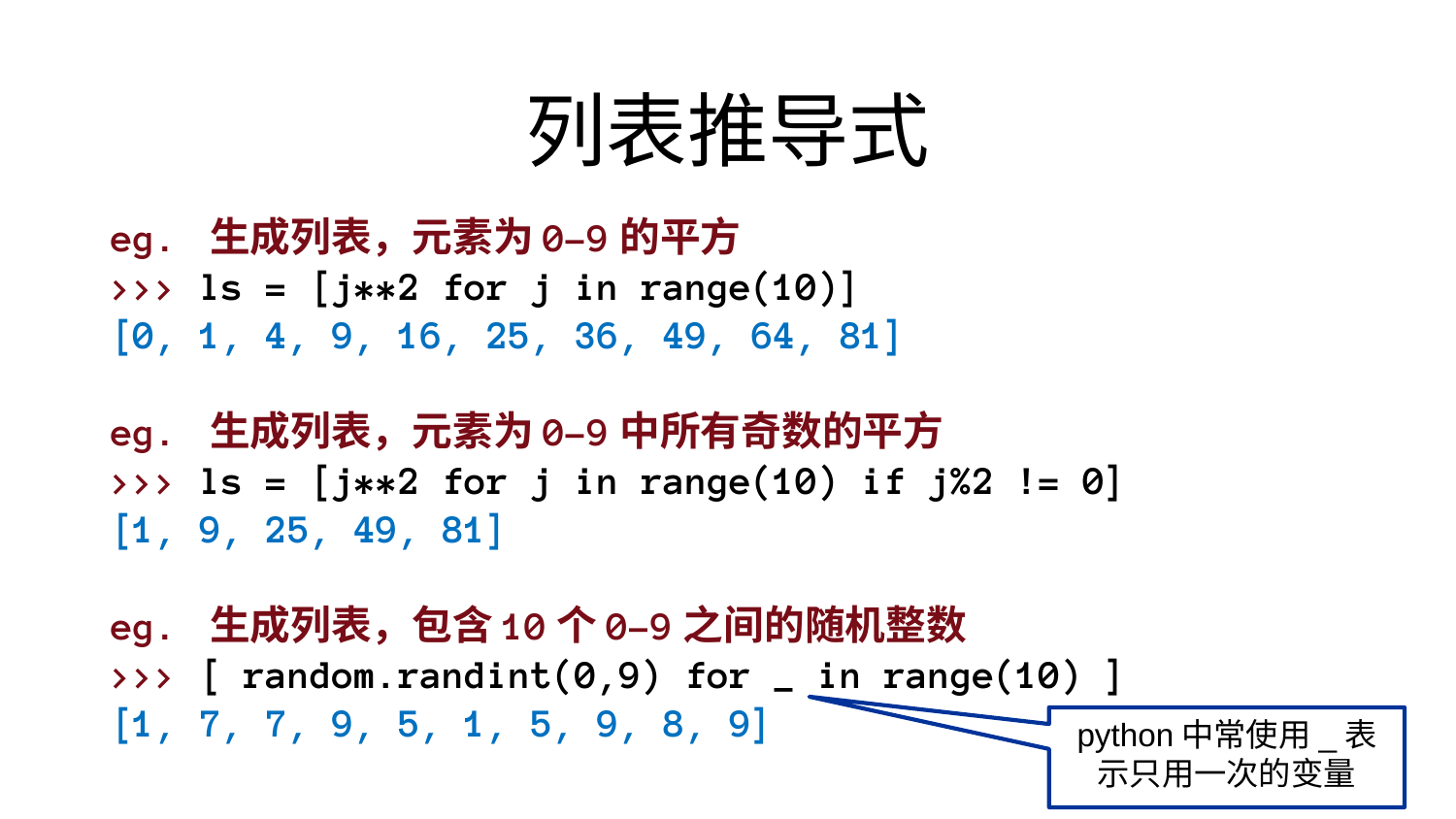

列表推导式
eg. 生成列表，元素为0-9的平方
>>> ls = [j**2 for j in range(10)]
[0, 1, 4, 9, 16, 25, 36, 49, 64, 81]

eg. 生成列表，元素为0-9中所有奇数的平方
>>> ls = [j**2 for j in range(10) if j%2 != 0]
[1, 9, 25, 49, 81]

eg. 生成列表，包含10个0-9之间的随机整数
>>> [ random.randint(0,9) for _ in range(10) ]
[1, 7, 7, 9, 5, 1, 5, 9, 8, 9]
python中常使用_表示只用一次的变量
56